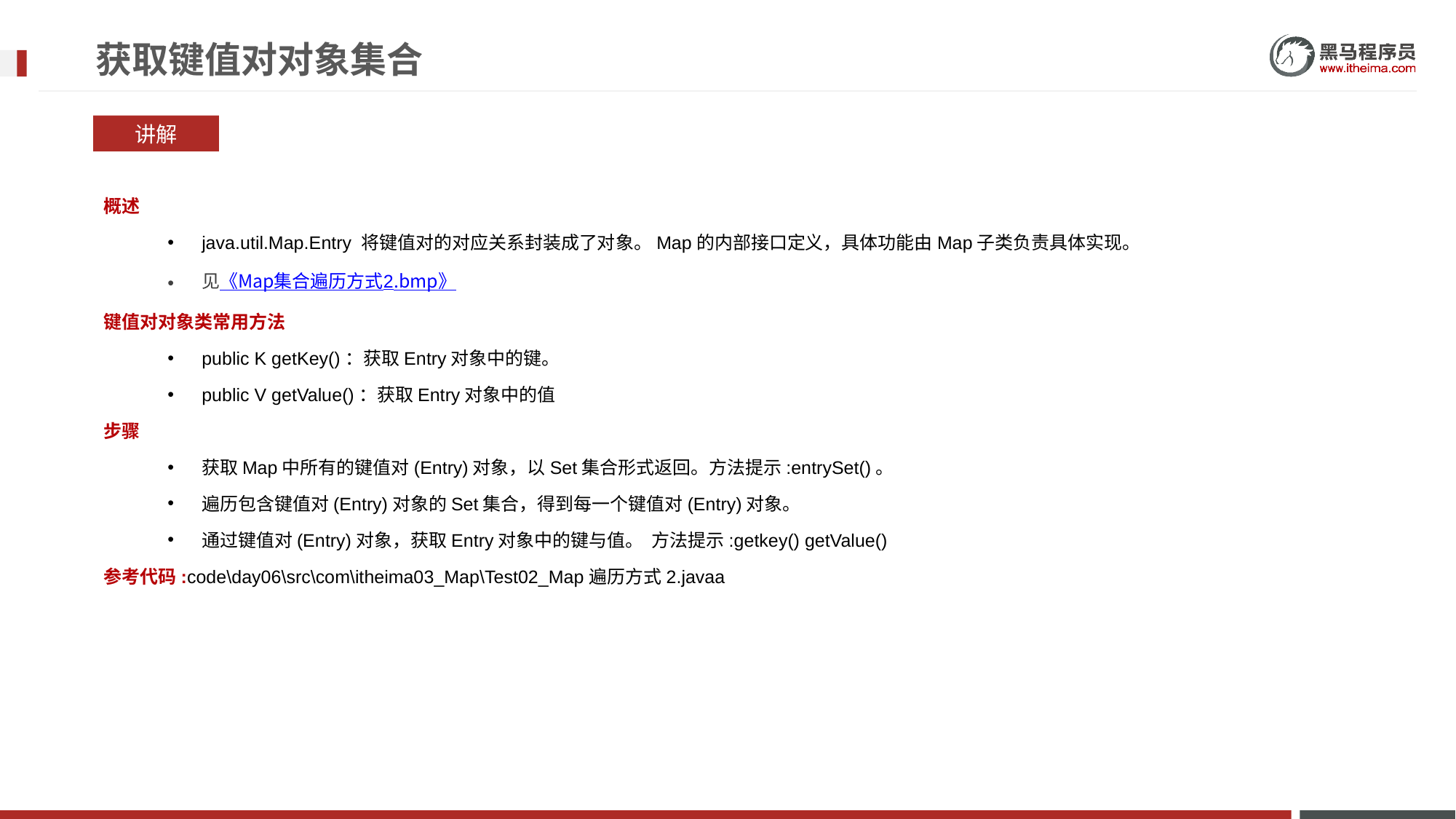

# 获取键值对对象集合
讲解
概述
java.util.Map.Entry 将键值对的对应关系封装成了对象。Map的内部接口定义，具体功能由Map子类负责具体实现。
见《Map集合遍历方式2.bmp》
键值对对象类常用方法
public K getKey()：获取Entry对象中的键。
public V getValue()：获取Entry对象中的值
步骤
获取Map中所有的键值对(Entry)对象，以Set集合形式返回。方法提示:entrySet()。
遍历包含键值对(Entry)对象的Set集合，得到每一个键值对(Entry)对象。
通过键值对(Entry)对象，获取Entry对象中的键与值。  方法提示:getkey() getValue()
参考代码:code\day06\src\com\itheima03_Map\Test02_Map遍历方式2.javaa